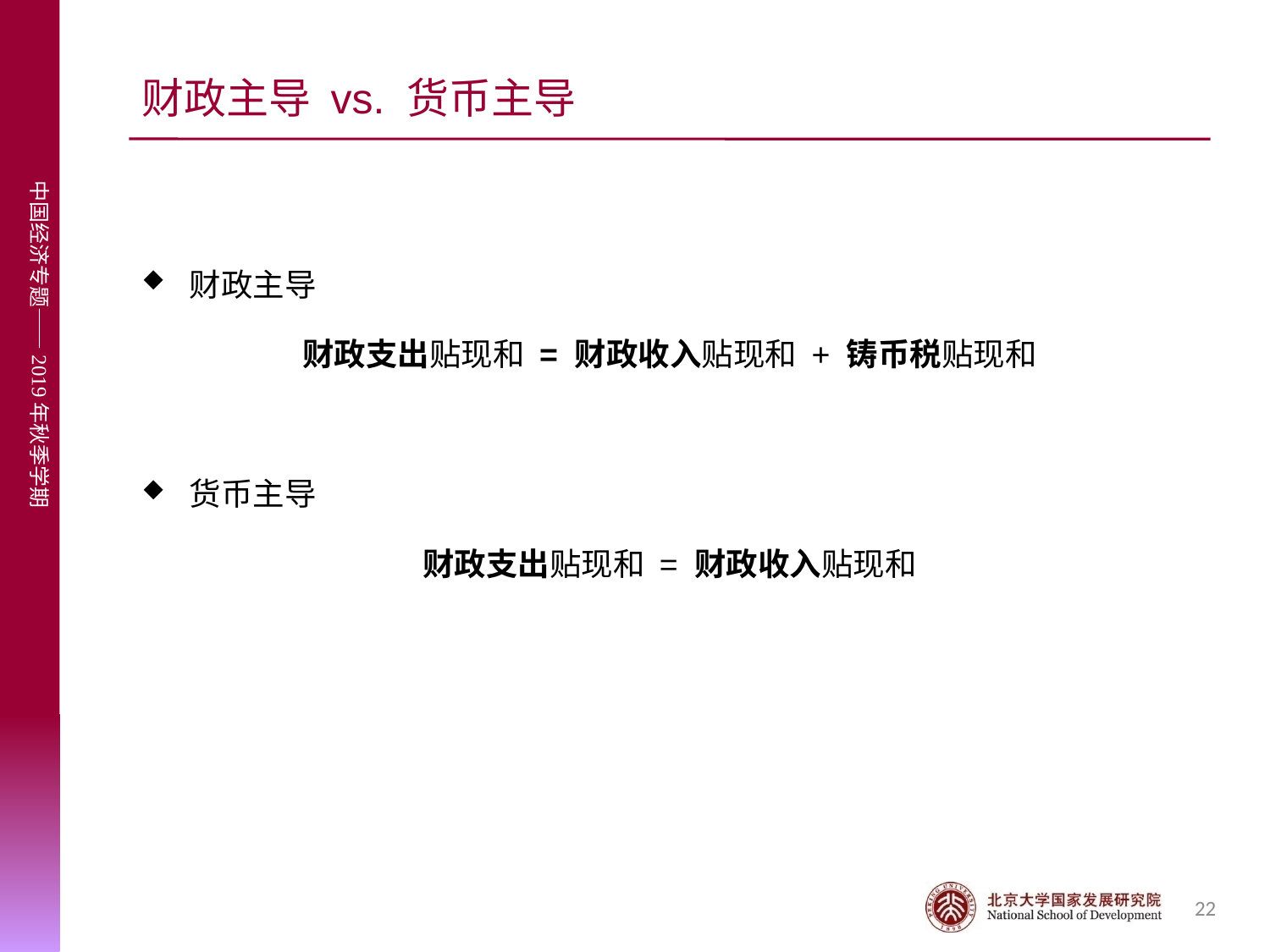

# 财政主导 vs. 货币主导

财政主导
财政支出贴现和 = 财政收入贴现和 + 铸币税贴现和

货币主导
财政支出贴现和 = 财政收入贴现和
22